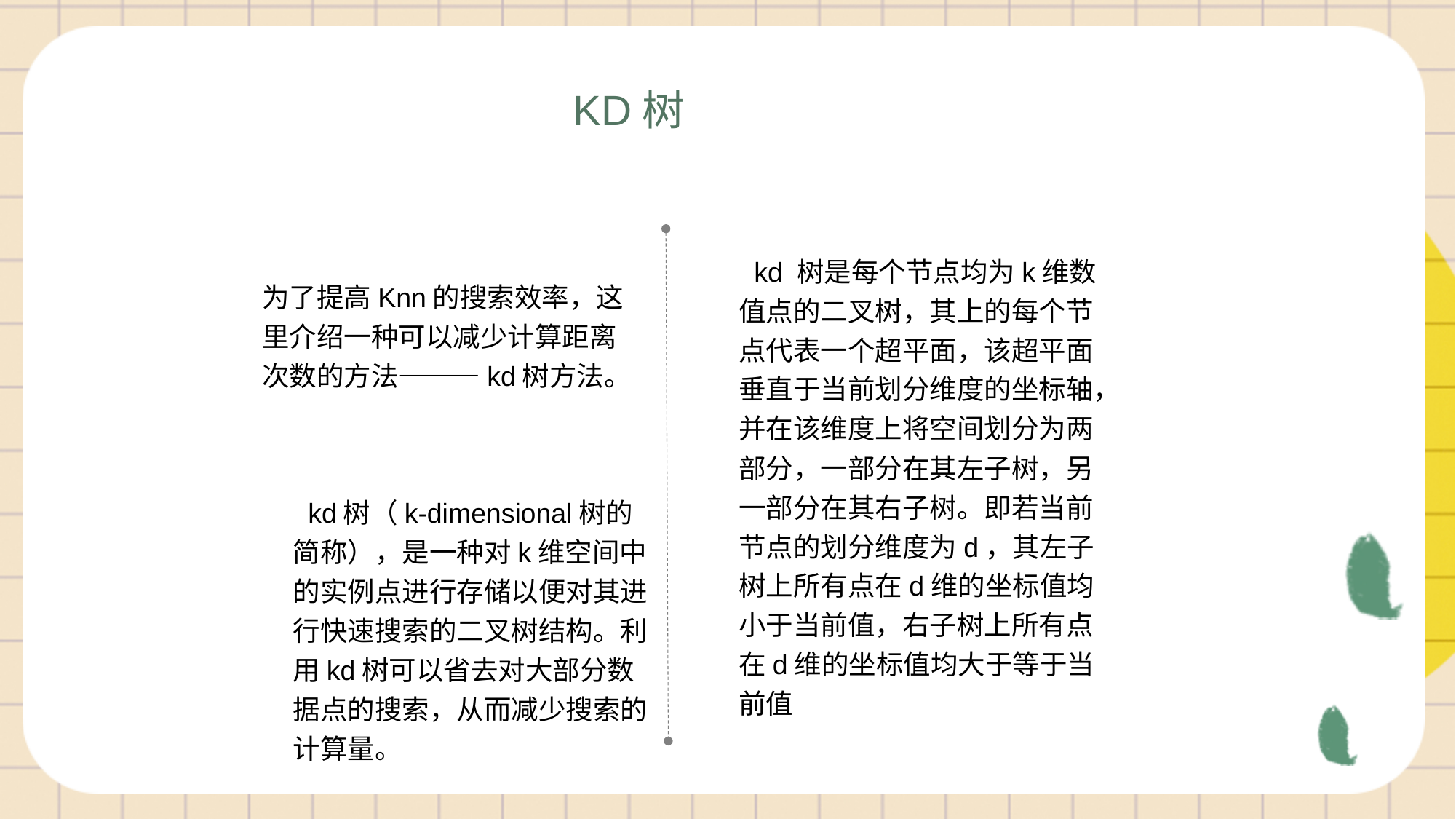

KD树
  kd 树是每个节点均为k维数值点的二叉树，其上的每个节点代表一个超平面，该超平面垂直于当前划分维度的坐标轴，并在该维度上将空间划分为两部分，一部分在其左子树，另一部分在其右子树。即若当前节点的划分维度为d，其左子树上所有点在d维的坐标值均小于当前值，右子树上所有点在d维的坐标值均大于等于当前值
为了提高Knn的搜索效率，这里介绍一种可以减少计算距离次数的方法———kd树方法。
  kd树（k-dimensional树的简称），是一种对k维空间中的实例点进行存储以便对其进行快速搜索的二叉树结构。利用kd树可以省去对大部分数据点的搜索，从而减少搜索的计算量。